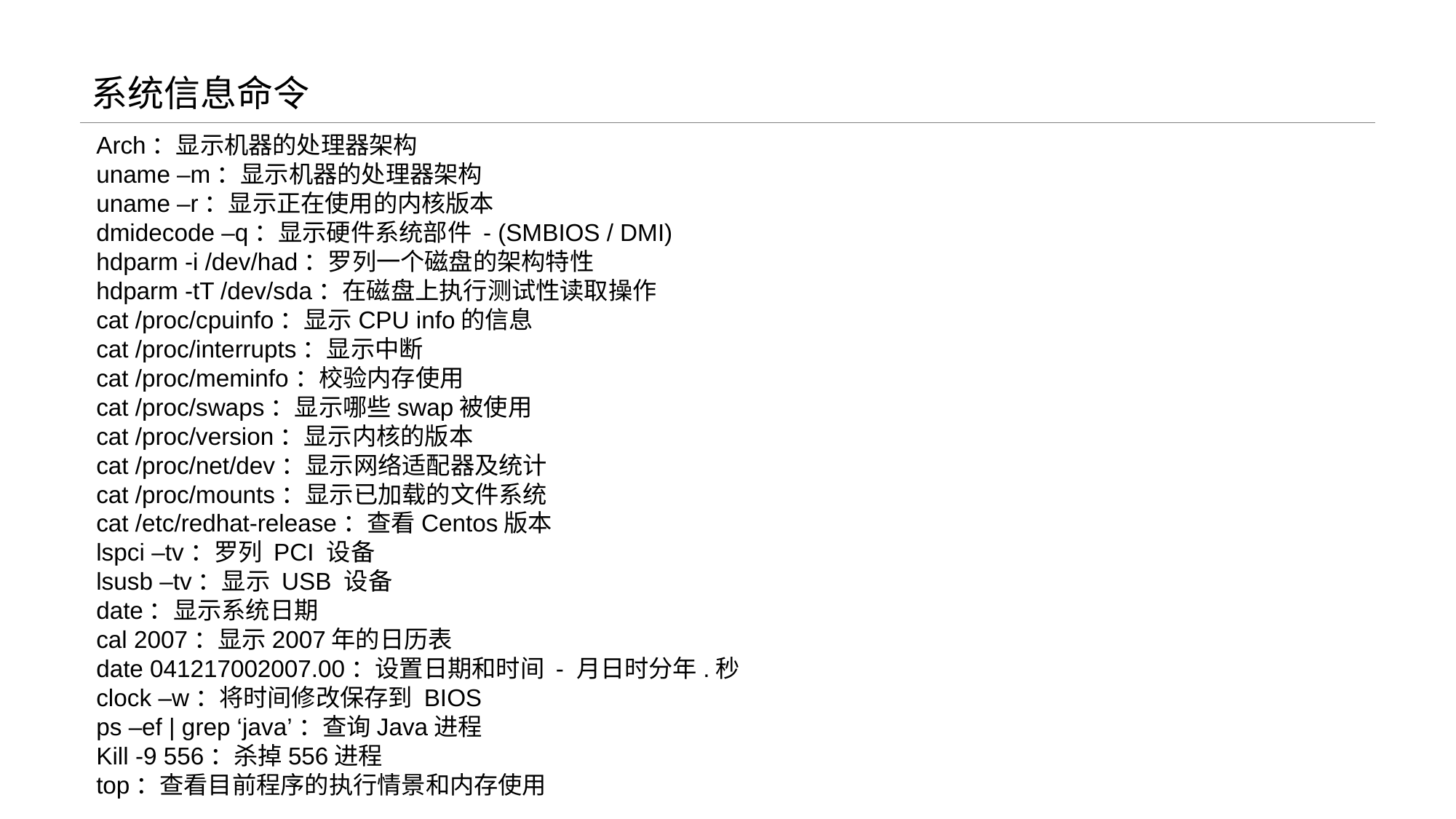

# 系统信息命令
Arch：显示机器的处理器架构
uname –m：显示机器的处理器架构
uname –r：显示正在使用的内核版本 
dmidecode –q：显示硬件系统部件 - (SMBIOS / DMI) 
hdparm -i /dev/had：罗列一个磁盘的架构特性 
hdparm -tT /dev/sda：在磁盘上执行测试性读取操作 
cat /proc/cpuinfo：显示CPU info的信息 
cat /proc/interrupts：显示中断 
cat /proc/meminfo：校验内存使用 
cat /proc/swaps：显示哪些swap被使用 
cat /proc/version：显示内核的版本 
cat /proc/net/dev：显示网络适配器及统计 
cat /proc/mounts：显示已加载的文件系统
cat /etc/redhat-release：查看Centos版本 
lspci –tv：罗列 PCI 设备 
lsusb –tv：显示 USB 设备 
date：显示系统日期 
cal 2007：显示2007年的日历表 
date 041217002007.00：设置日期和时间 - 月日时分年.秒 
clock –w：将时间修改保存到 BIOS
ps –ef | grep ‘java’：查询Java进程
Kill -9 556：杀掉556进程
top：查看目前程序的执行情景和内存使用
3